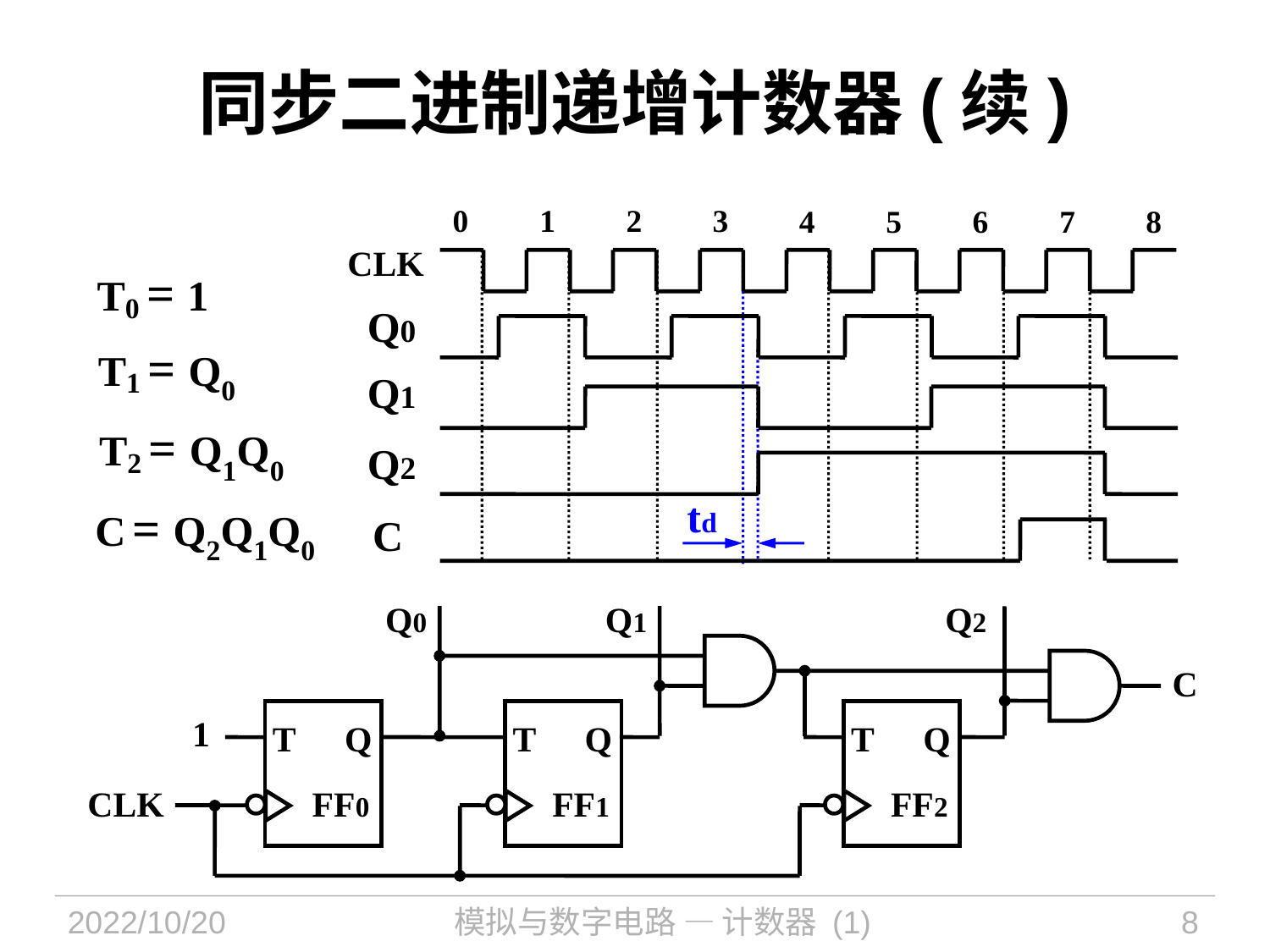

# 同步二进制递增计数器(续)
0
1
2
3
4
5
6
7
8
CLK

td

T0 = 1
T1 = Q0
T2 = Q1Q0
C = Q2Q1Q0

Q0

Q1

Q2

C

Q0
Q1
Q2

C

1
T
Q
T
Q
T
Q

CLK
FF0
FF1
FF2

2022/10/20
模拟与数字电路 — 计数器 (1)
8